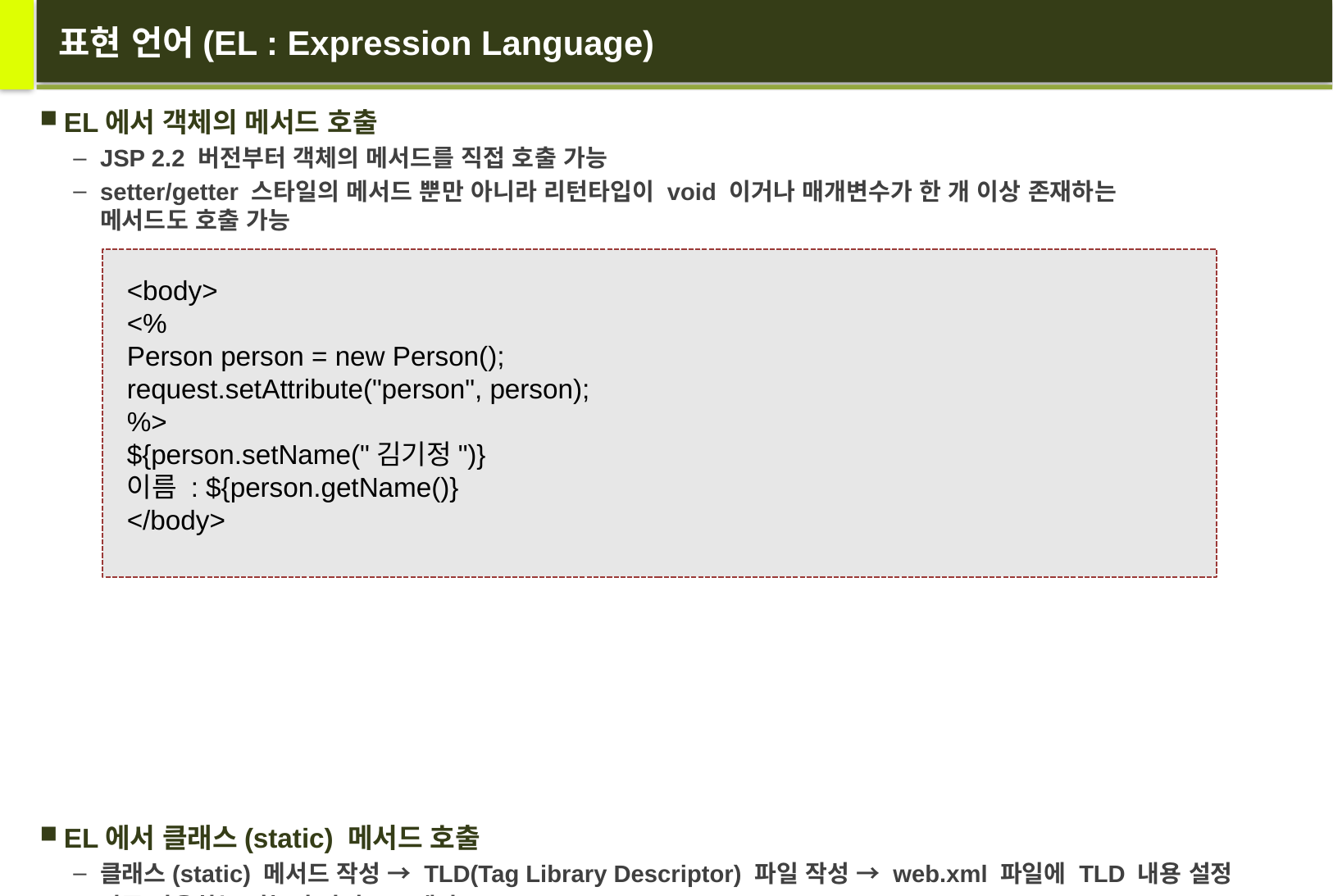

# 표현 언어(EL : Expression Language)
EL에서 객체의 메서드 호출
JSP 2.2 버전부터 객체의 메서드를 직접 호출 가능
setter/getter 스타일의 메서드 뿐만 아니라 리턴타입이 void 이거나 매개변수가 한 개 이상 존재하는
메서드도 호출 가능

EL에서 클래스(static) 메서드 호출
클래스(static) 메서드 작성 → TLD(Tag Library Descriptor) 파일 작성 → web.xml 파일에 TLD 내용 설정
자주 사용하는 기능이 아니므로 생략 ^^;

<body>
<%
Person person = new Person();
request.setAttribute("person", person);
%>
${person.setName("김기정")}
이름 : ${person.getName()}
</body>